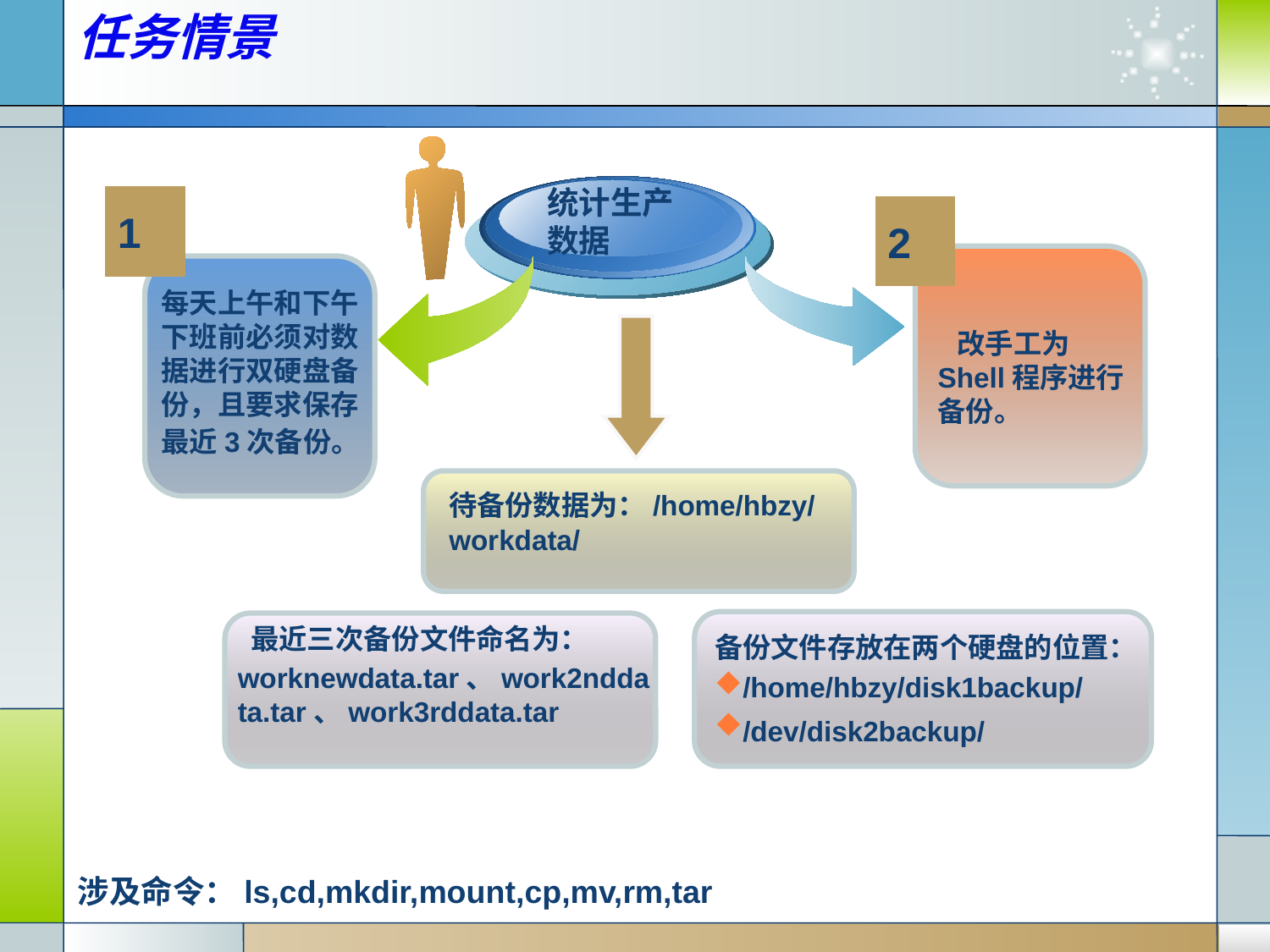

# 任务情景

统计生产数据
1
2

  改手工为Shell程序进行备份。

每天上午和下午下班前必须对数据进行双硬盘备份，且要求保存最近3次备份。

待备份数据为：/home/hbzy/workdata/

 最近三次备份文件命名为：
worknewdata.tar、work2nddata.tar、work3rddata.tar
备份文件存放在两个硬盘的位置：
/home/hbzy/disk1backup/
/dev/disk2backup/
涉及命令：ls,cd,mkdir,mount,cp,mv,rm,tar